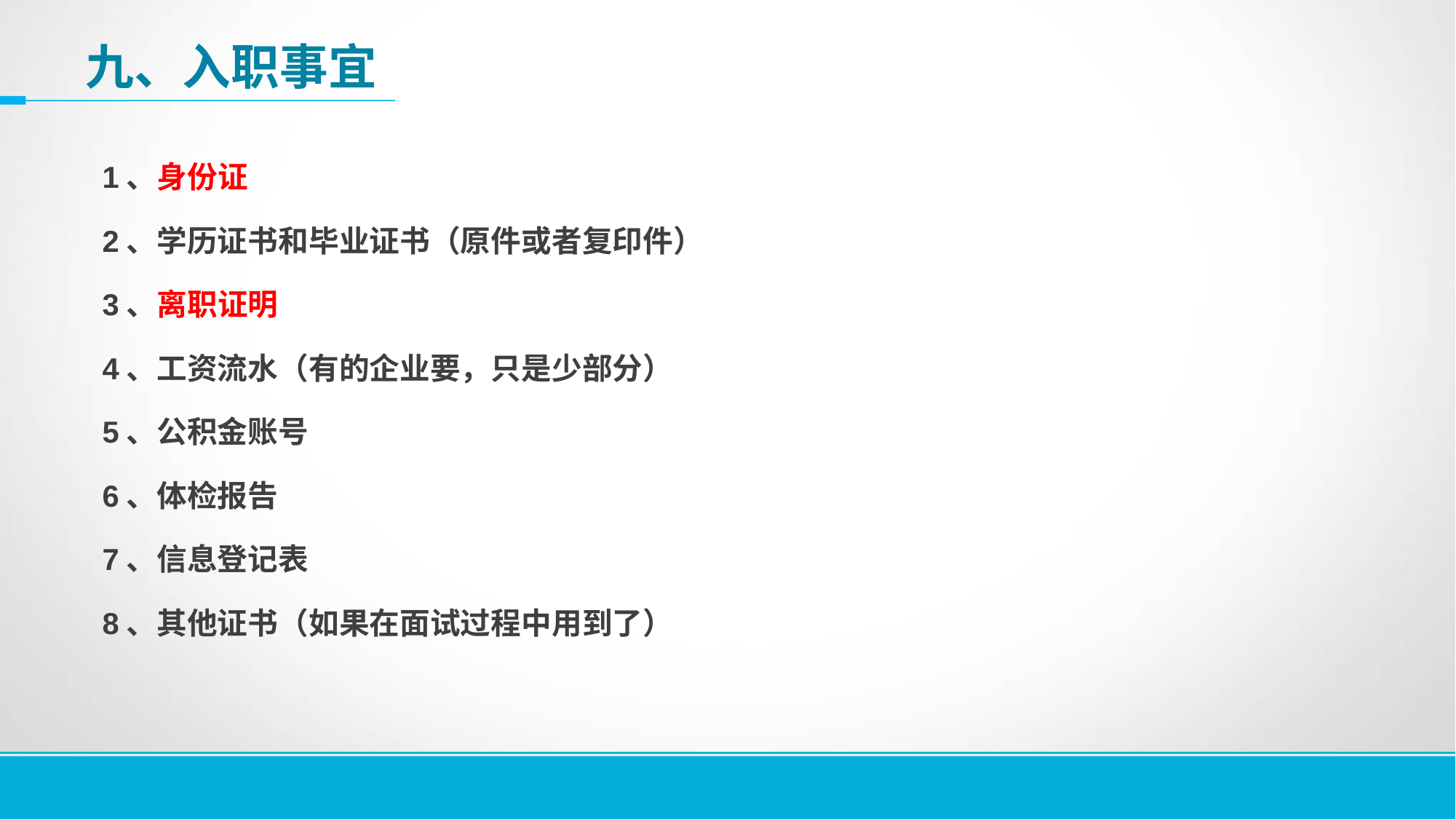

# 九、入职事宜
  1、身份证
  2、学历证书和毕业证书（原件或者复印件）
  3、离职证明
  4、工资流水（有的企业要，只是少部分）
  5、公积金账号
  6、体检报告
  7、信息登记表
  8、其他证书（如果在面试过程中用到了）